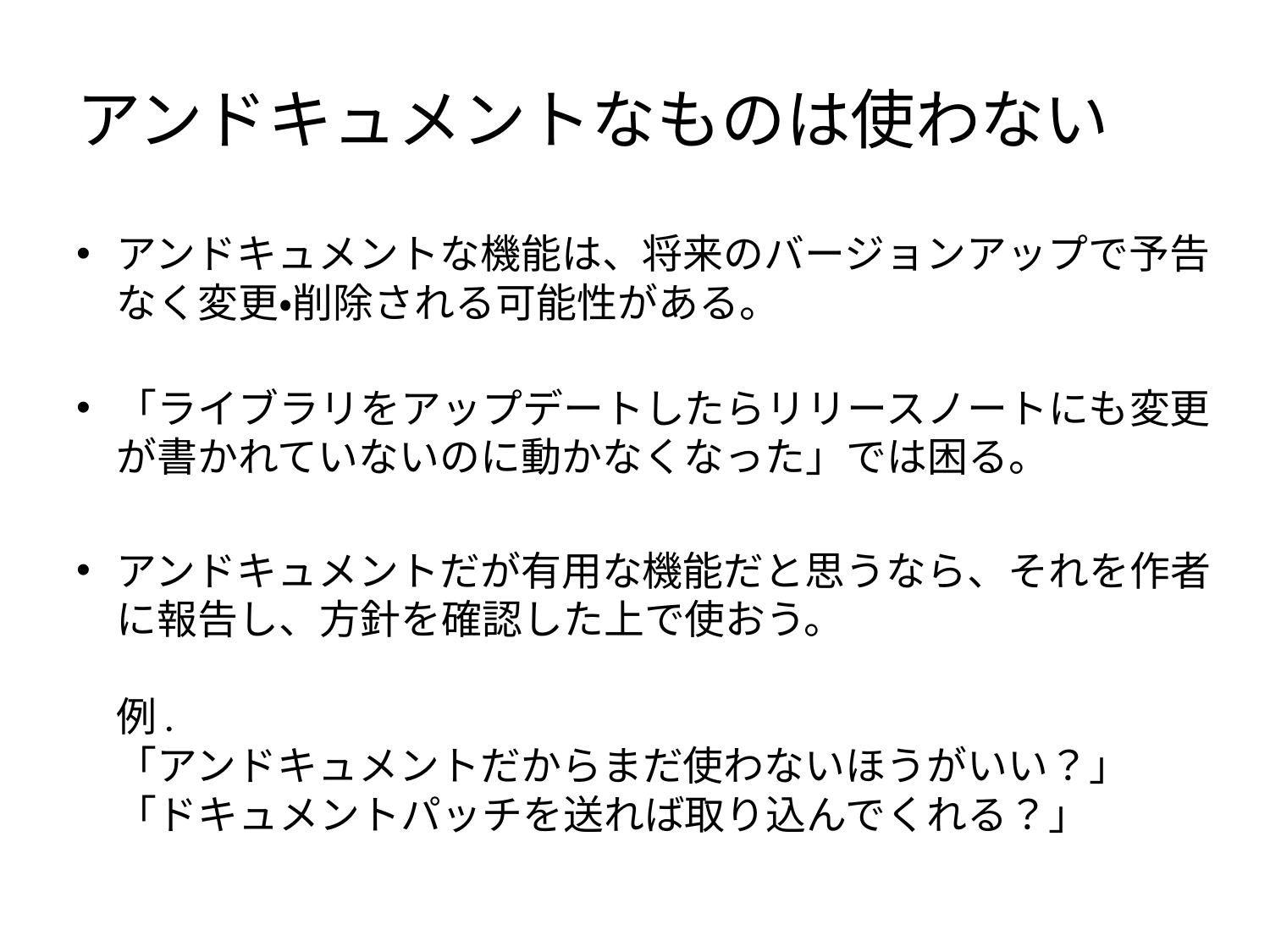

# アンドキュメントなものは使わない
アンドキュメントな機能は、将来のバージョンアップで予告なく変更・削除される可能性がある。
「ライブラリをアップデートしたらリリースノートにも変更が書かれていないのに動かなくなった」では困る。

アンドキュメントだが有用な機能だと思うなら、それを作者に報告し、方針を確認した上で使おう。
例.
「アンドキュメントだからまだ使わないほうがいい？」
「ドキュメントパッチを送れば取り込んでくれる？」